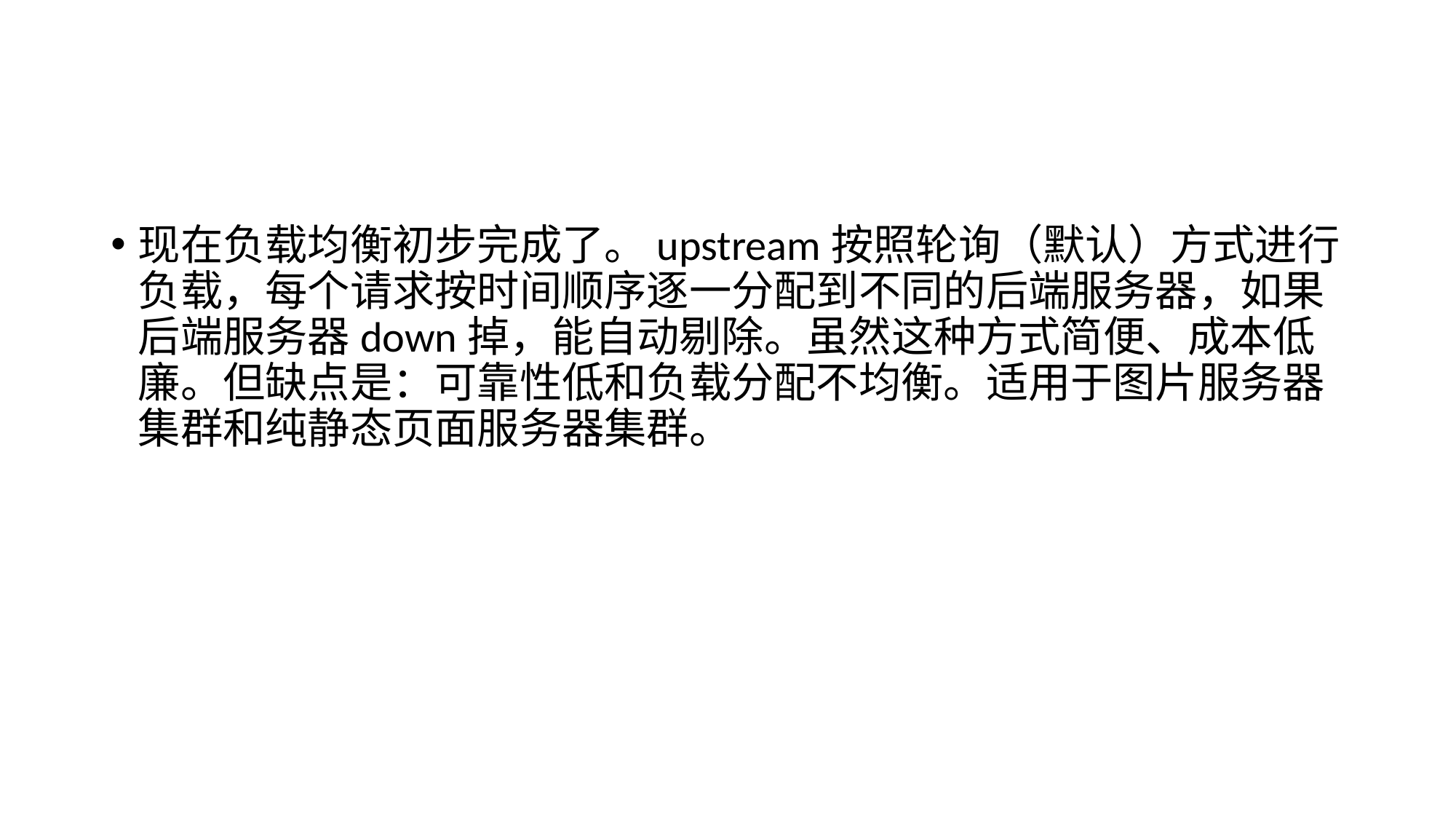

#
现在负载均衡初步完成了。upstream按照轮询（默认）方式进行负载，每个请求按时间顺序逐一分配到不同的后端服务器，如果后端服务器down掉，能自动剔除。虽然这种方式简便、成本低廉。但缺点是：可靠性低和负载分配不均衡。适用于图片服务器集群和纯静态页面服务器集群。